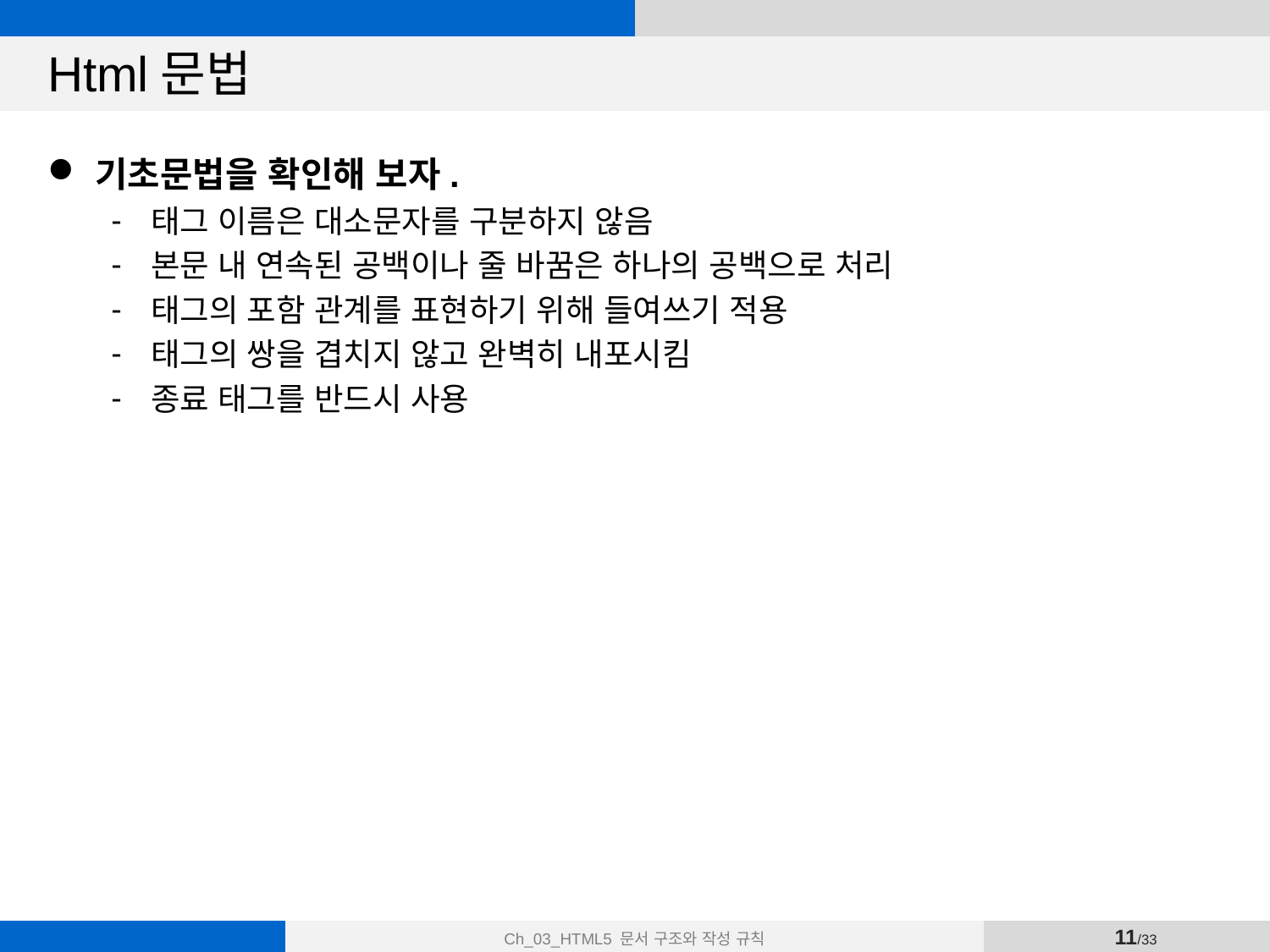

# Html문법
기초문법을 확인해 보자.
태그 이름은 대소문자를 구분하지 않음
본문 내 연속된 공백이나 줄 바꿈은 하나의 공백으로 처리
태그의 포함 관계를 표현하기 위해 들여쓰기 적용
태그의 쌍을 겹치지 않고 완벽히 내포시킴
종료 태그를 반드시 사용